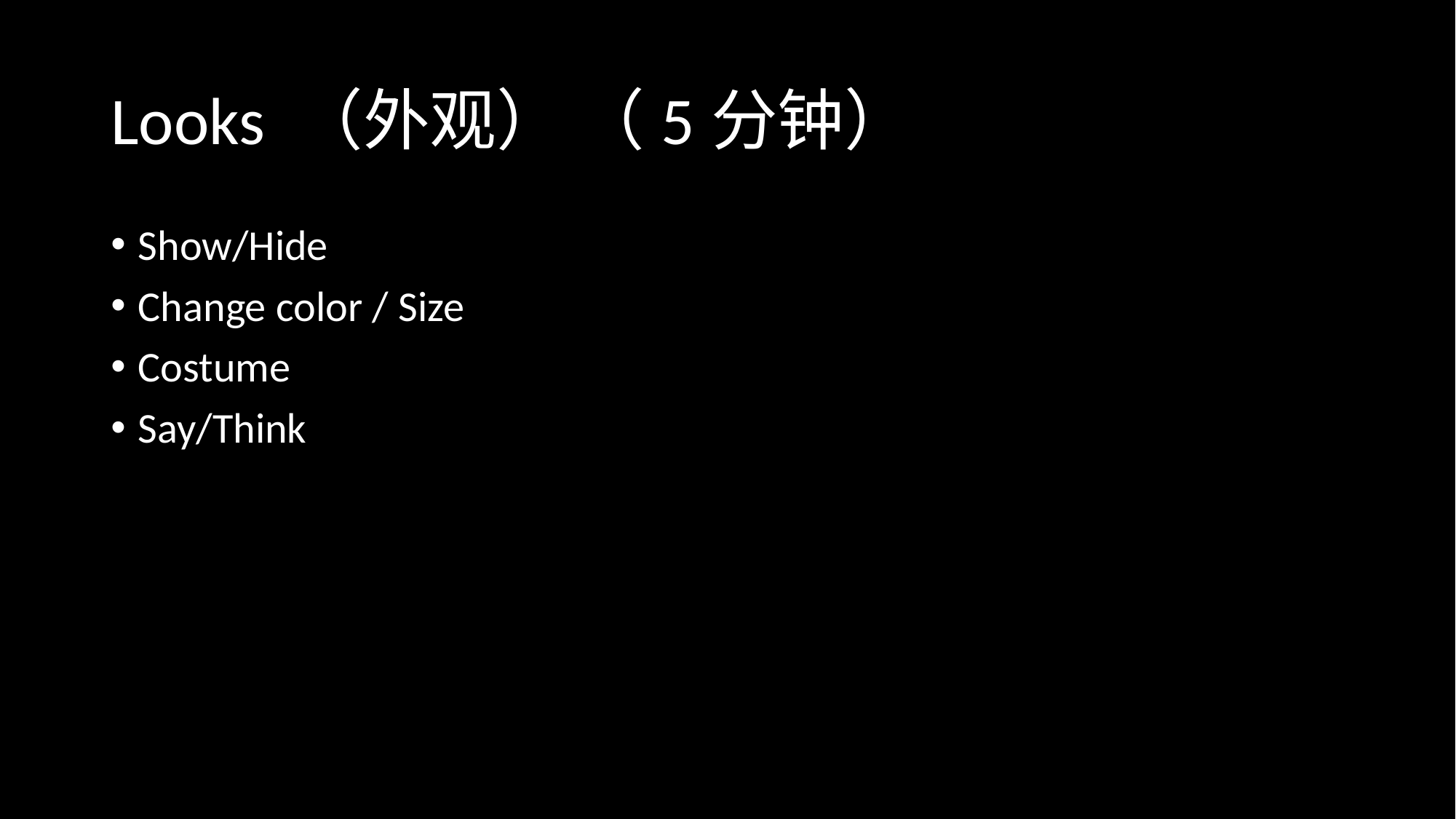

# Looks （外观） （5分钟）
Show/Hide
Change color / Size
Costume
Say/Think